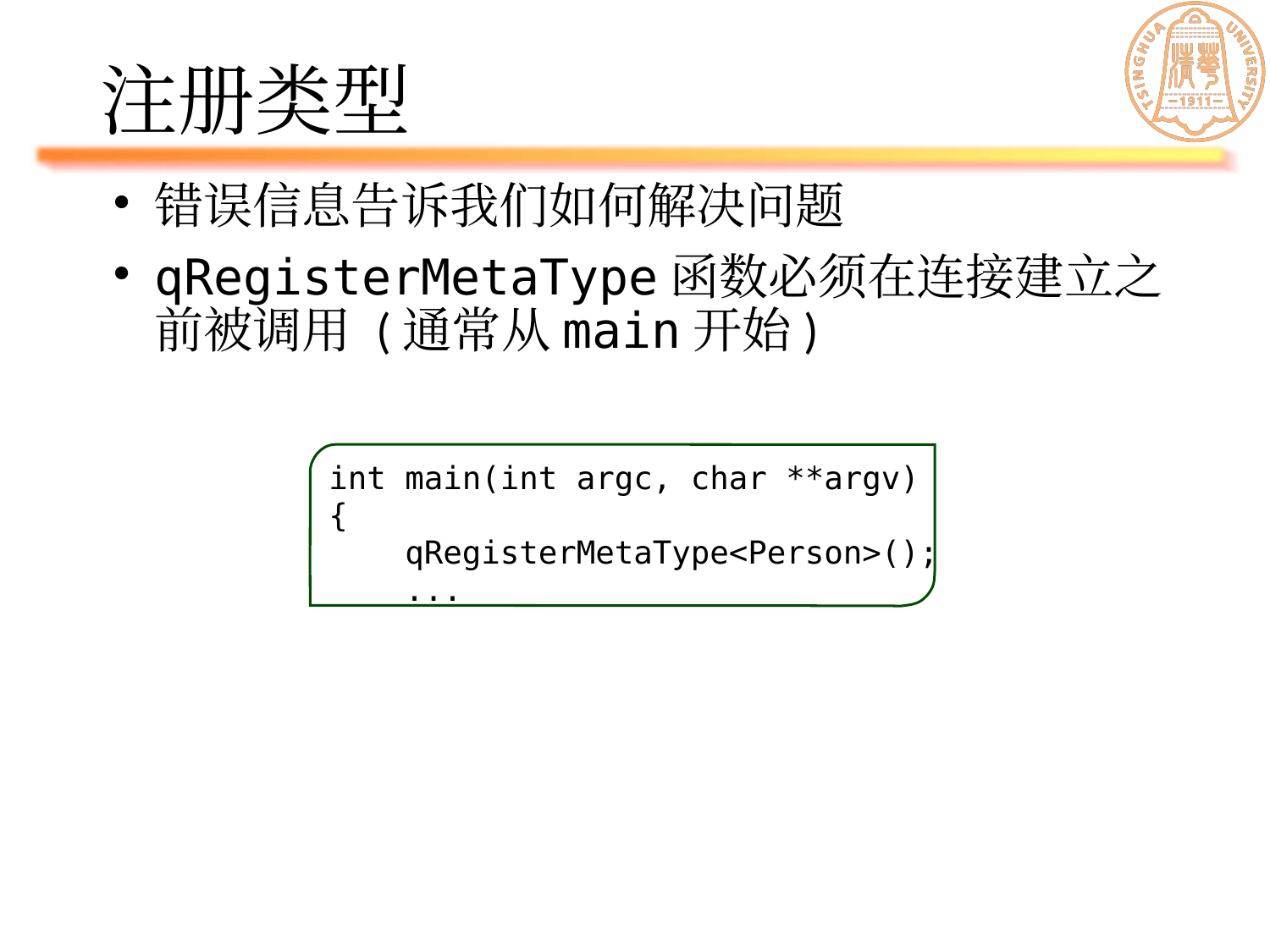

# 注册类型
错误信息告诉我们如何解决问题
qRegisterMetaType函数必须在连接建立之前被调用 (通常从main开始)

int main(int argc, char **argv)
{
    qRegisterMetaType<Person>();
    ...